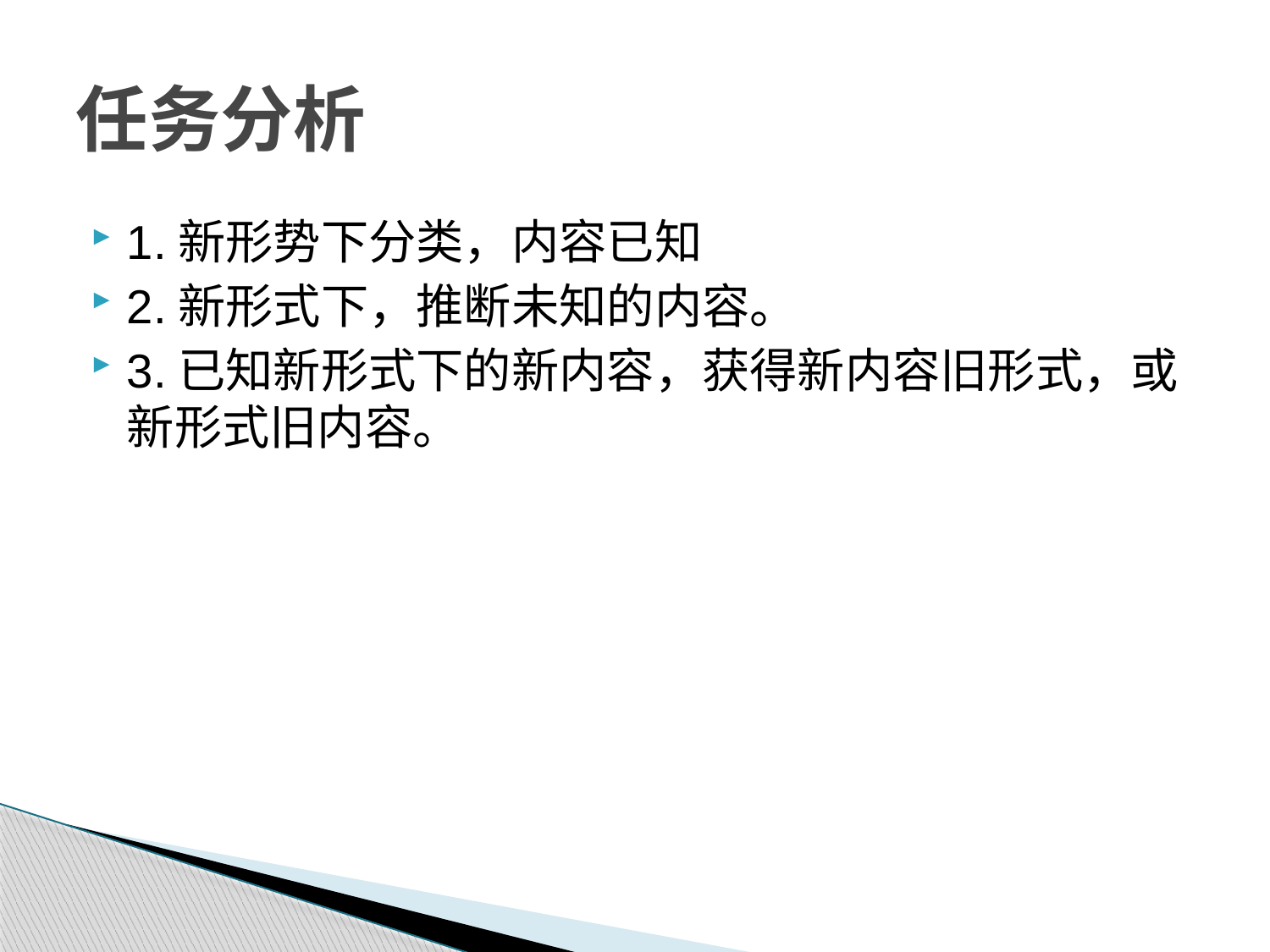

# 任务分析
1.新形势下分类，内容已知
2.新形式下，推断未知的内容。
3.已知新形式下的新内容，获得新内容旧形式，或新形式旧内容。